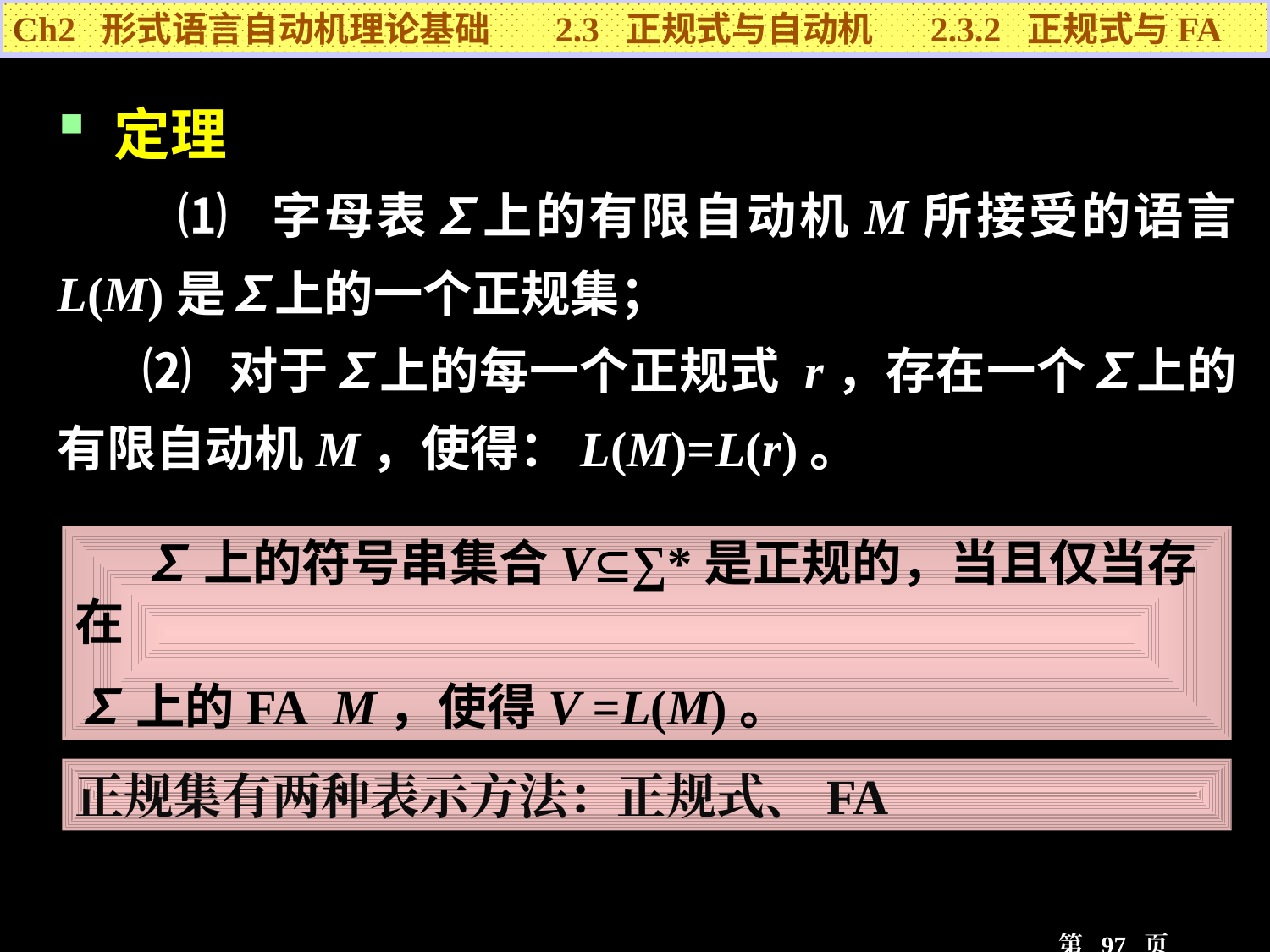

Ch2  形式语言自动机理论基础       2.3  正规式与自动机      2.3.2  正规式与FA
 定理
        ⑴  字母表∑上的有限自动机M所接受的语言 L(M)是∑上的一个正规集；
       ⑵  对于∑上的每一个正规式 r，存在一个∑上的有限自动机M，使得：L(M)=L(r)。
      ∑上的符号串集合V⊆∑*是正规的，当且仅当存在
∑上的FA  M，使得V =L(M)。
正规集有两种表示方法：正规式、FA